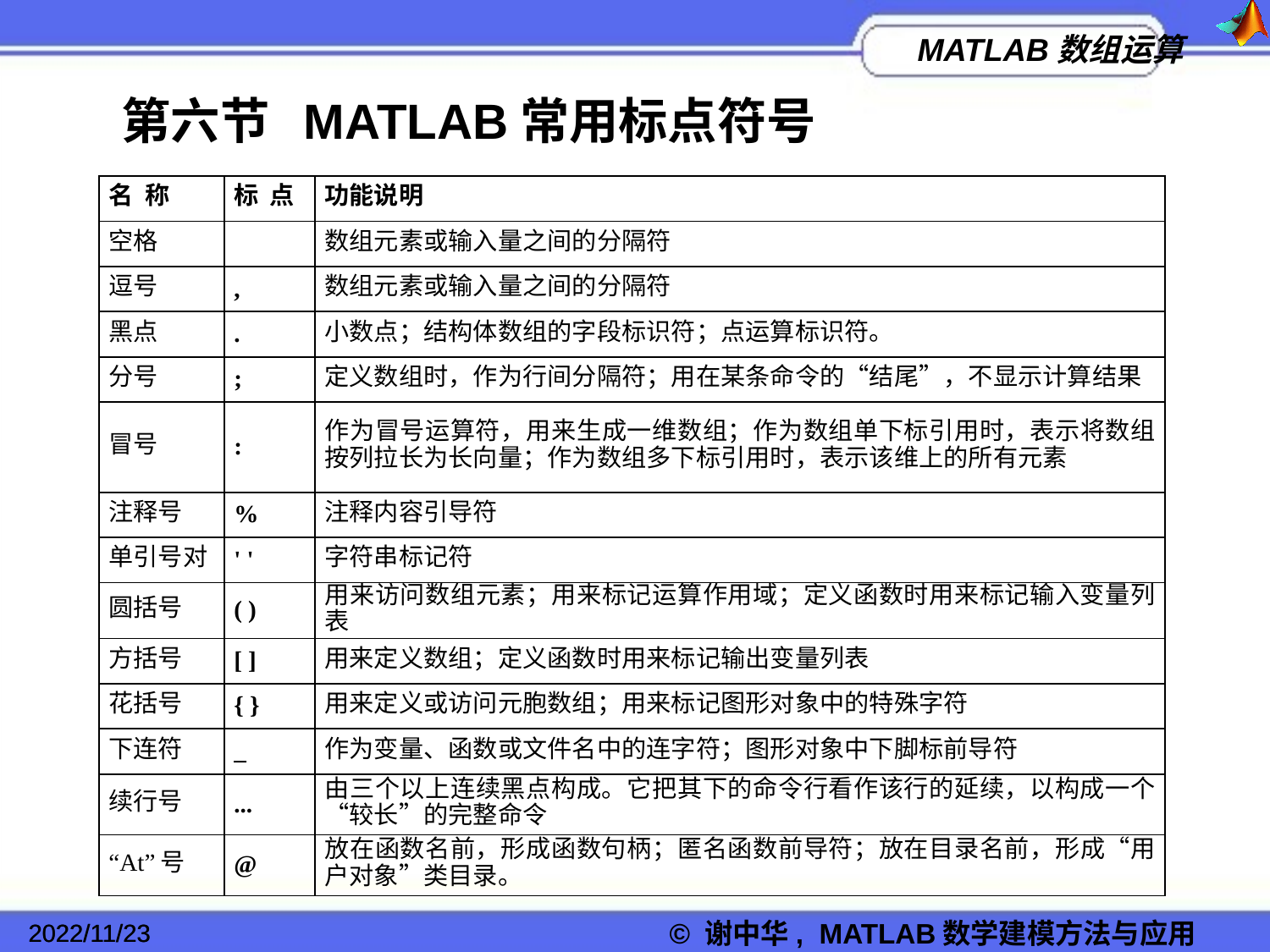

第六节  MATLAB常用标点符号
| 名 称 | 标 点 | 功能说明 |
| --- | --- | --- |
| 空格 |  | 数组元素或输入量之间的分隔符 |
| 逗号 | , | 数组元素或输入量之间的分隔符 |
| 黑点 | . | 小数点；结构体数组的字段标识符；点运算标识符。 |
| 分号 | ; | 定义数组时，作为行间分隔符；用在某条命令的“结尾”，不显示计算结果 |
| 冒号 | : | 作为冒号运算符，用来生成一维数组；作为数组单下标引用时，表示将数组按列拉长为长向量；作为数组多下标引用时，表示该维上的所有元素 |
| 注释号 | % | 注释内容引导符 |
| 单引号对 | ' ' | 字符串标记符 |
| 圆括号 | ( ) | 用来访问数组元素；用来标记运算作用域；定义函数时用来标记输入变量列表 |
| 方括号 | [ ] | 用来定义数组；定义函数时用来标记输出变量列表 |
| 花括号 | { } | 用来定义或访问元胞数组；用来标记图形对象中的特殊字符 |
| 下连符 | \_ | 作为变量、函数或文件名中的连字符；图形对象中下脚标前导符 |
| 续行号 | ... | 由三个以上连续黑点构成。它把其下的命令行看作该行的延续，以构成一个“较长”的完整命令 |
| “At”号 | @ | 放在函数名前，形成函数句柄；匿名函数前导符；放在目录名前，形成“用户对象”类目录。 |
2022/11/23
© 谢中华,  MATLAB数学建模方法与应用